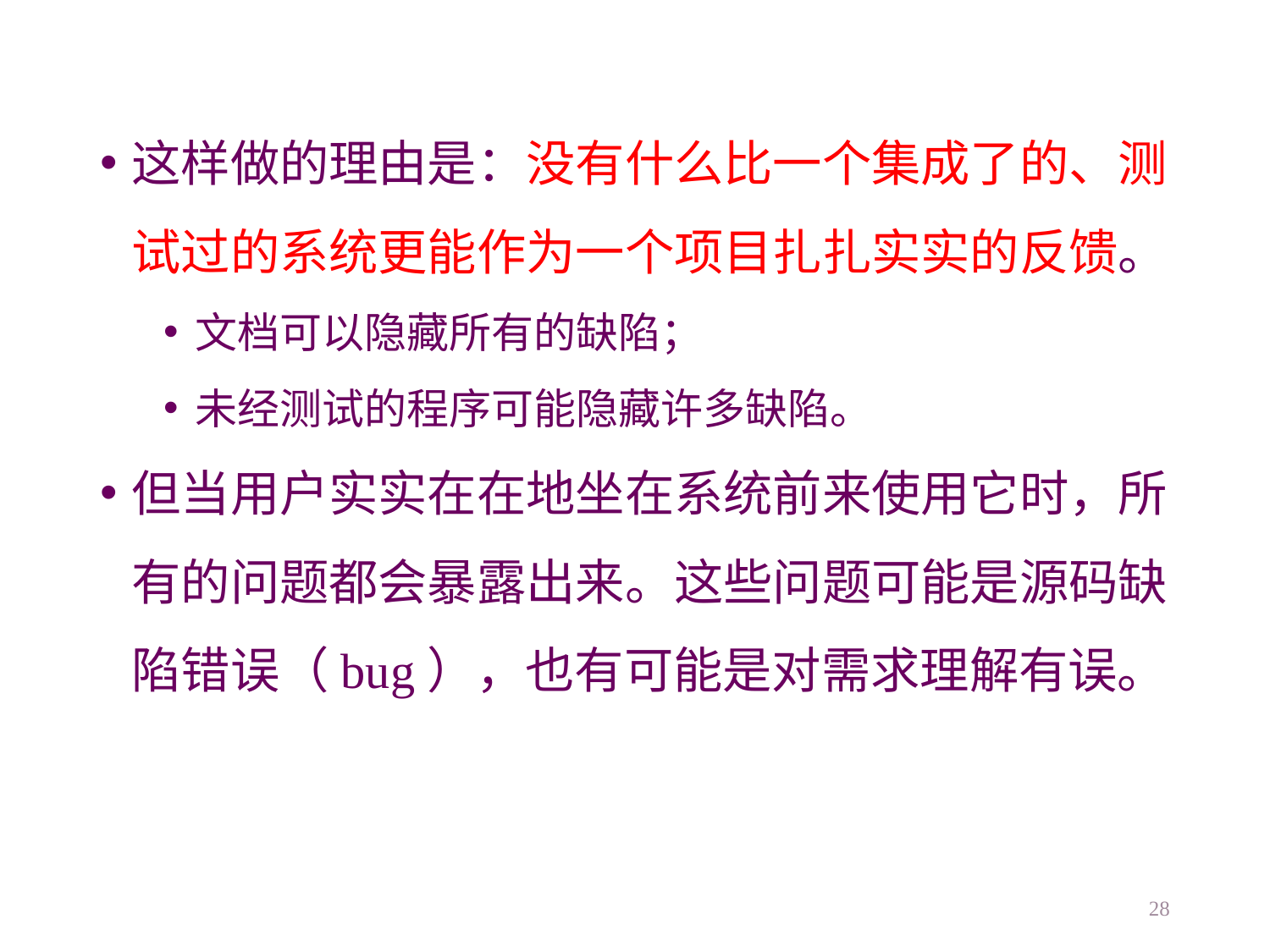

这样做的理由是：没有什么比一个集成了的、测试过的系统更能作为一个项目扎扎实实的反馈。
文档可以隐藏所有的缺陷；
未经测试的程序可能隐藏许多缺陷。
但当用户实实在在地坐在系统前来使用它时，所有的问题都会暴露出来。这些问题可能是源码缺陷错误（bug），也有可能是对需求理解有误。

28